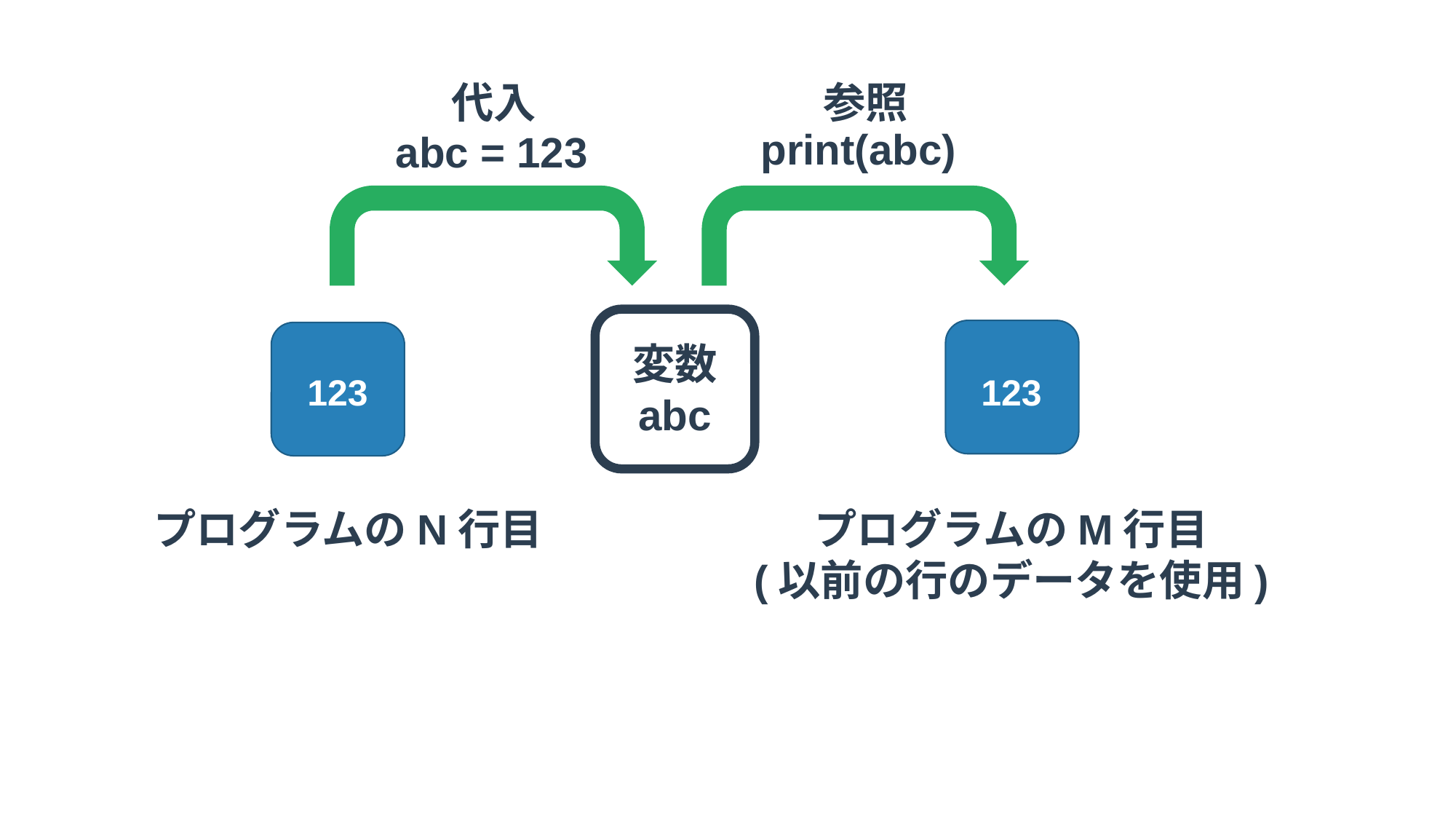

代入
参照
print(abc)
abc = 123

変数
abc
123
123
プログラムのN行目
プログラムのM行目
(以前の行のデータを使用)